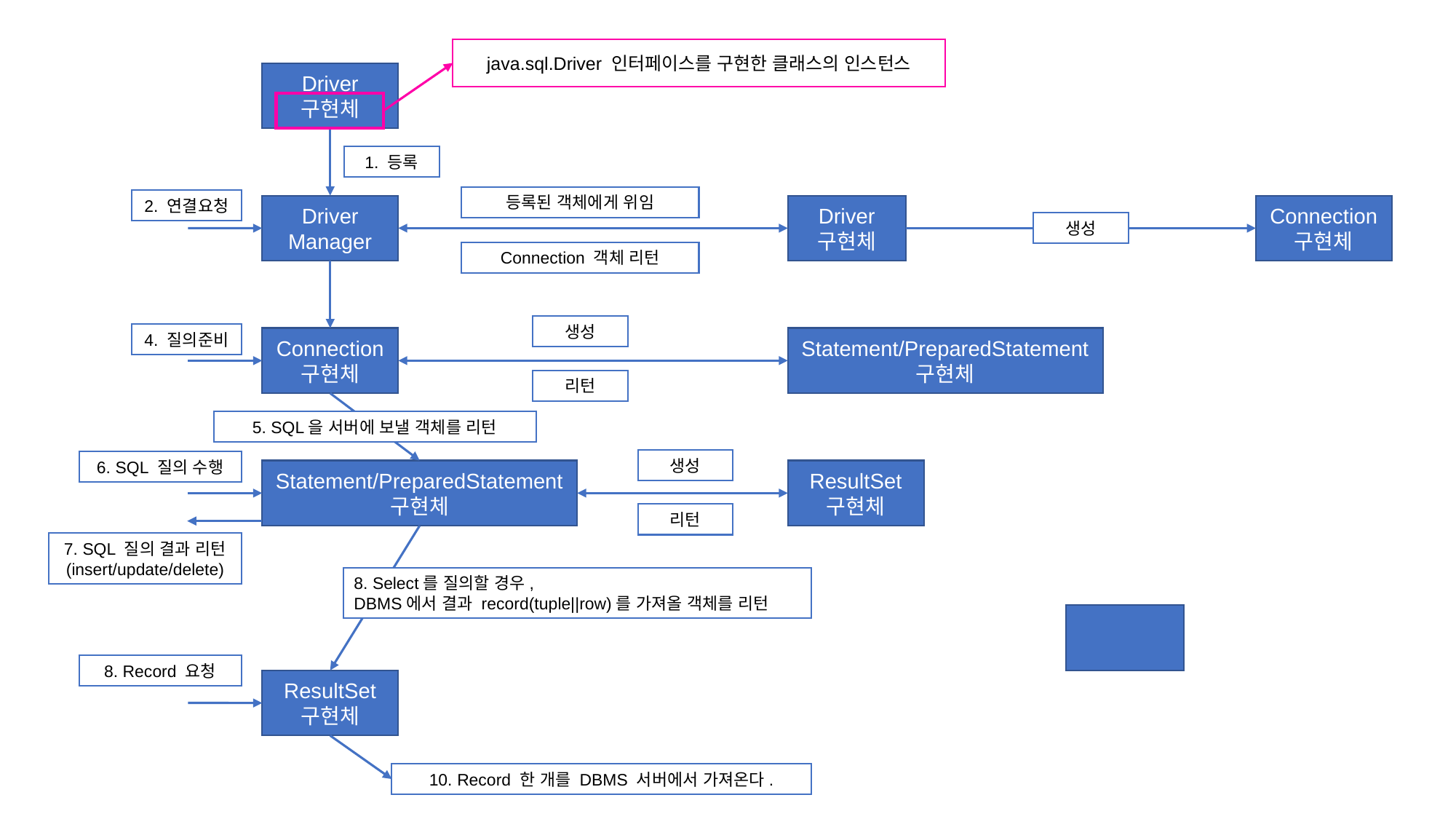

java.sql.Driver 인터페이스를 구현한 클래스의 인스턴스
Driver
구현체

1. 등록
등록된 객체에게 위임
2. 연결요청
Connection
구현체
Driver
구현체
Driver
Manager
생성
Connection 객체 리턴
생성
4. 질의준비
Connection
구현체
Statement/PreparedStatement
구현체
리턴
5. SQL을 서버에 보낼 객체를 리턴
생성
6. SQL 질의 수행
ResultSet
구현체
Statement/PreparedStatement
구현체
리턴
7. SQL 질의 결과 리턴
(insert/update/delete)
8. Select를 질의할 경우,
DBMS에서 결과 record(tuple||row)를 가져올 객체를 리턴

8. Record 요청
ResultSet
구현체
10. Record 한 개를 DBMS 서버에서 가져온다.